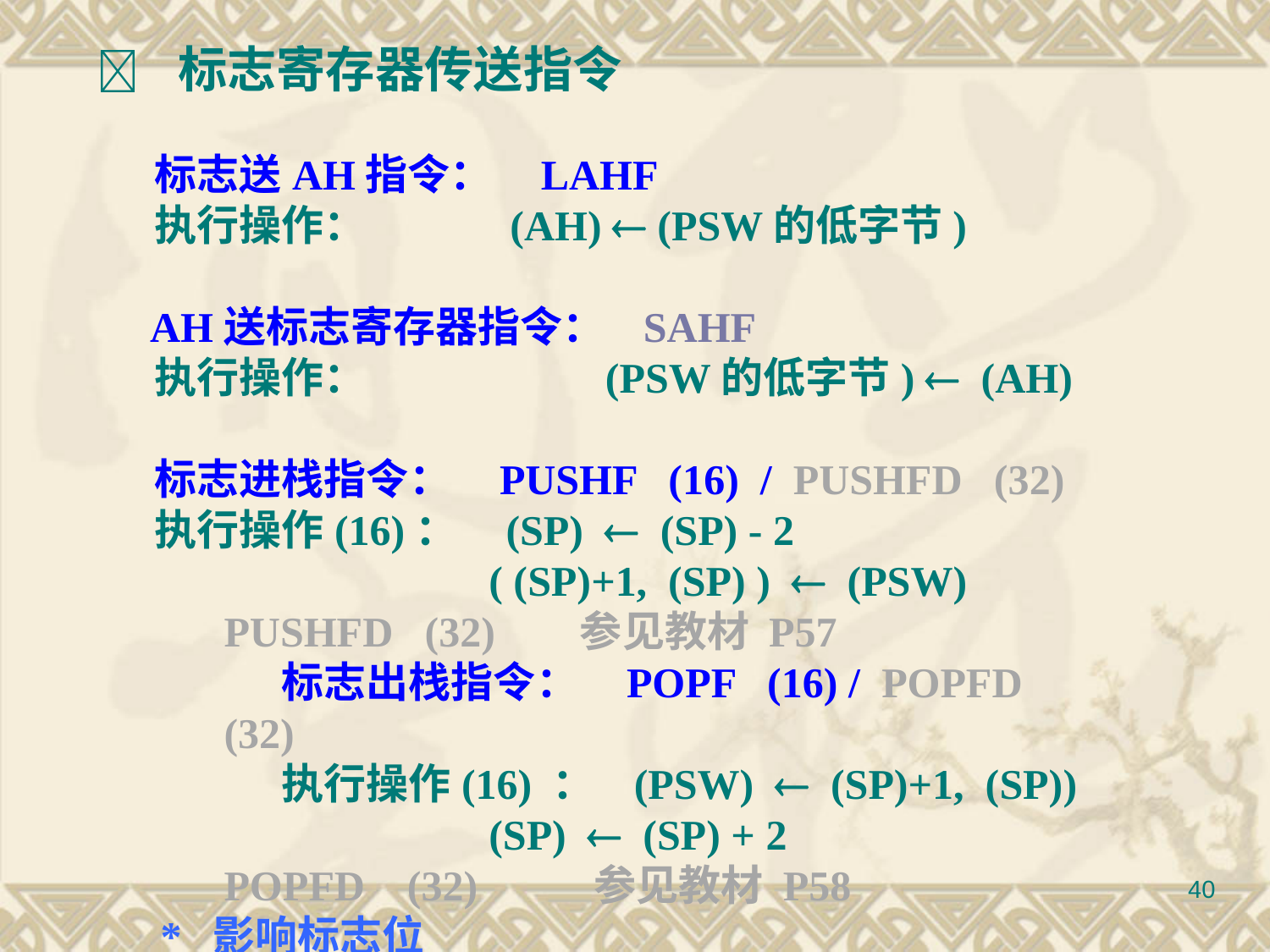

•   标志寄存器传送指令

     标志送AH指令：    LAHF
     执行操作：              (AH) ← (PSW的低字节)

     AH送标志寄存器指令：   SAHF
     执行操作：                        (PSW的低字节) ←  (AH)

     标志进栈指令：    PUSHF   (16)  /  PUSHFD   (32)
     执行操作(16)：    (SP)  ←  (SP) - 2
                         ( (SP)+1,  (SP) )  ←  (PSW)
PUSHFD   (32)       参见教材 P57
     标志出栈指令：    POPF   (16) /  POPFD    (32)
     执行操作(16) ：   (PSW)  ←  (SP)+1,  (SP))
                         (SP)  ←  (SP) + 2
POPFD    (32)          参见教材 P58
*  影响标志位
40